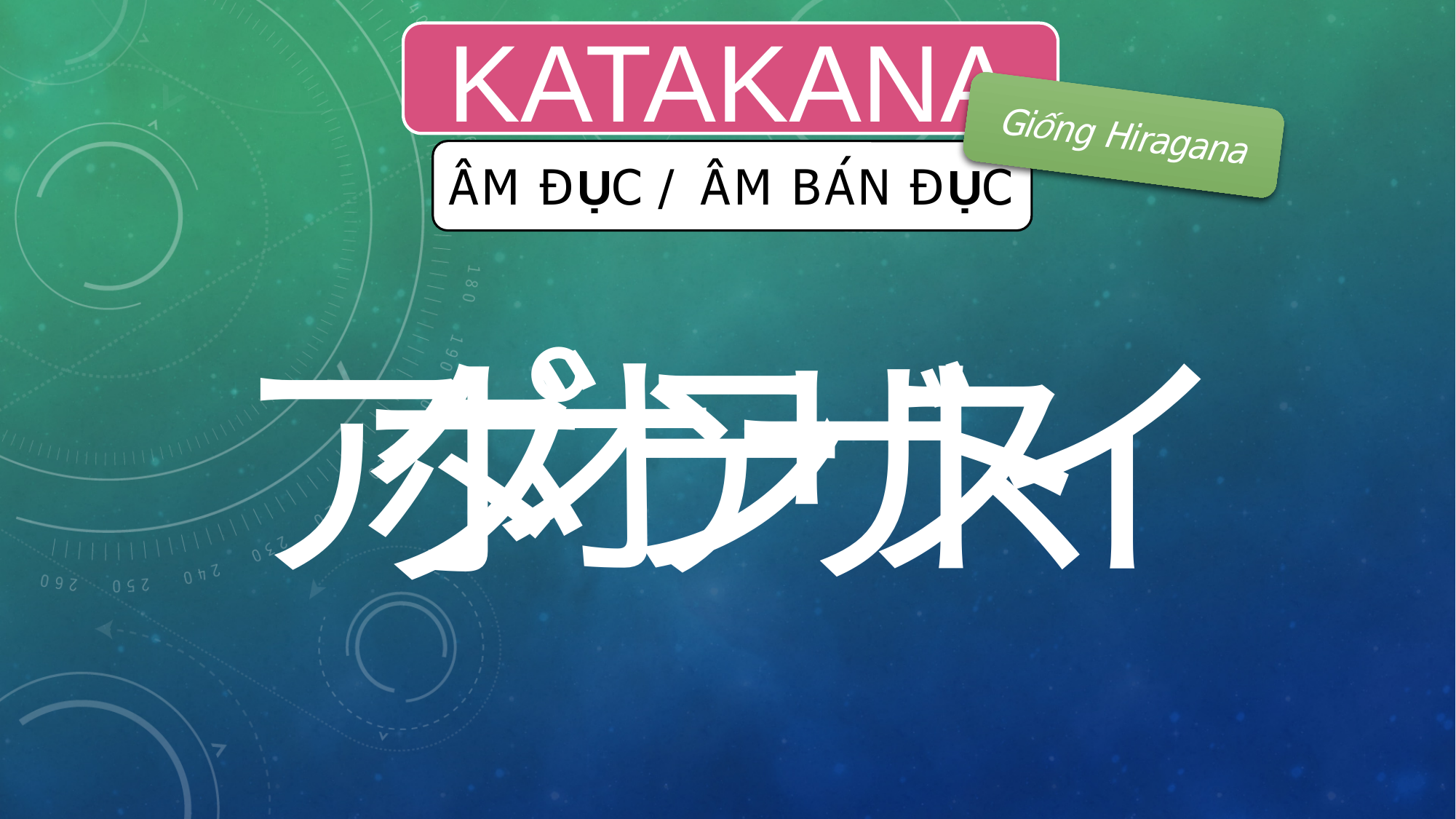

KATAKANA
Giống Hiragana
ÂM ĐỤC / ÂM BÁN ĐỤC
ポテト
アオザイ
ダンス